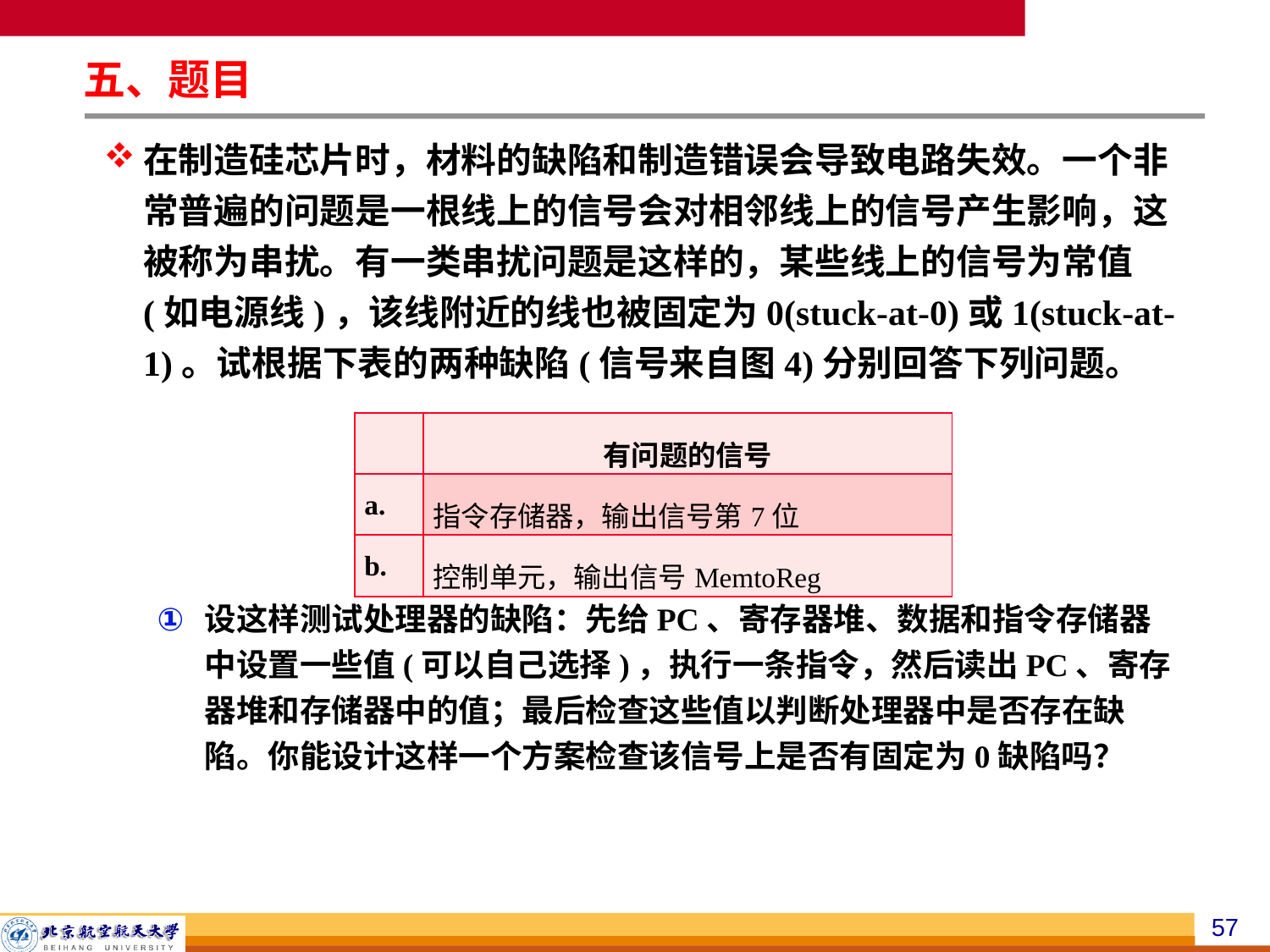

五、题目
在制造硅芯片时，材料的缺陷和制造错误会导致电路失效。一个非常普遍的问题是一根线上的信号会对相邻线上的信号产生影响，这被称为串扰。有一类串扰问题是这样的，某些线上的信号为常值(如电源线)，该线附近的线也被固定为0(stuck-at-0)或1(stuck-at-1)。试根据下表的两种缺陷(信号来自图4)分别回答下列问题。

设这样测试处理器的缺陷：先给PC、寄存器堆、数据和指令存储器中设置一些值(可以自己选择)，执行一条指令，然后读出PC、寄存器堆和存储器中的值；最后检查这些值以判断处理器中是否存在缺陷。你能设计这样一个方案检查该信号上是否有固定为0缺陷吗？
|  | 有问题的信号 |
| --- | --- |
| a. | 指令存储器，输出信号第7位 |
| b. | 控制单元，输出信号MemtoReg |